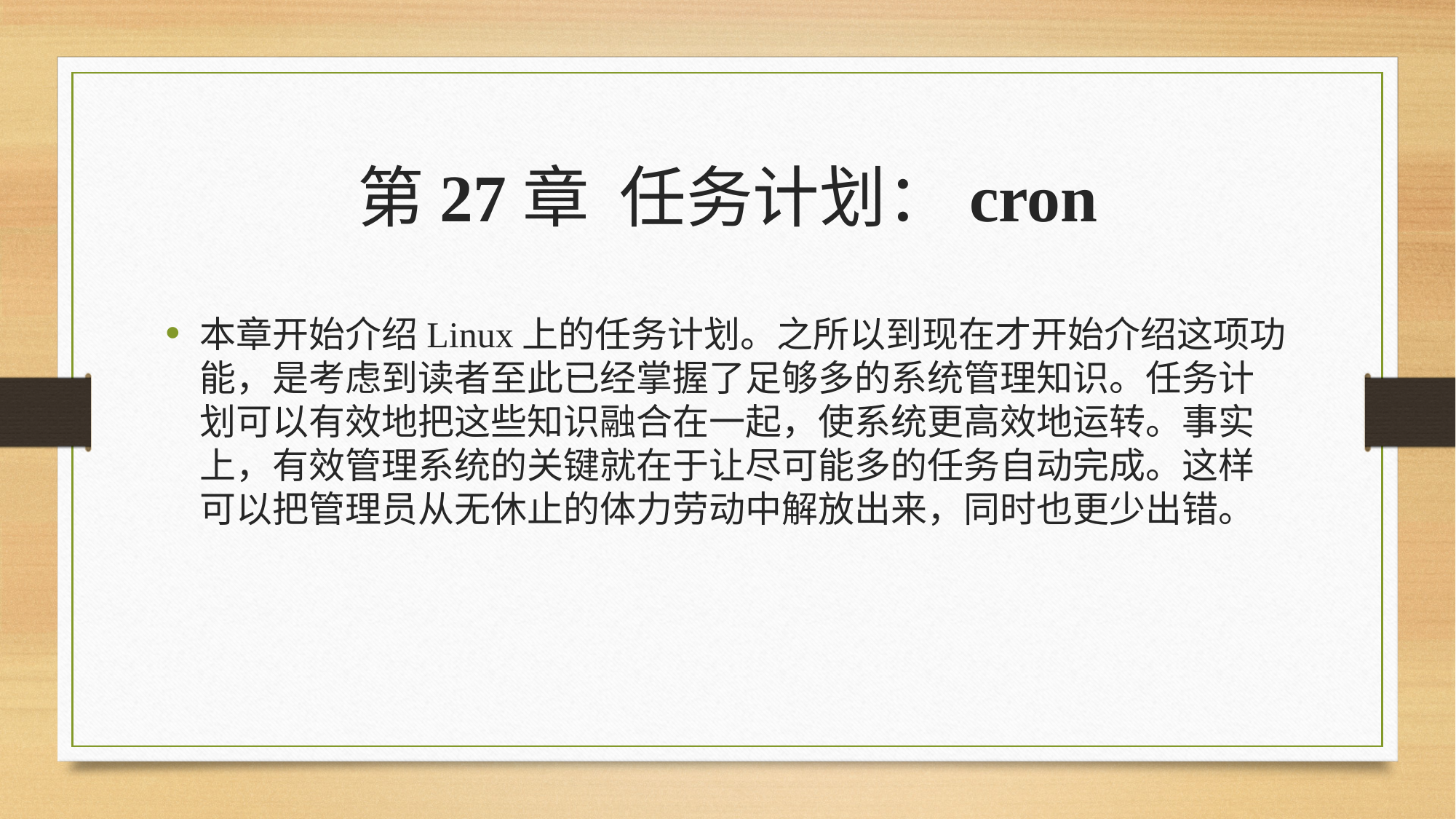

# 第27章  任务计划：cron
本章开始介绍Linux上的任务计划。之所以到现在才开始介绍这项功能，是考虑到读者至此已经掌握了足够多的系统管理知识。任务计划可以有效地把这些知识融合在一起，使系统更高效地运转。事实上，有效管理系统的关键就在于让尽可能多的任务自动完成。这样可以把管理员从无休止的体力劳动中解放出来，同时也更少出错。